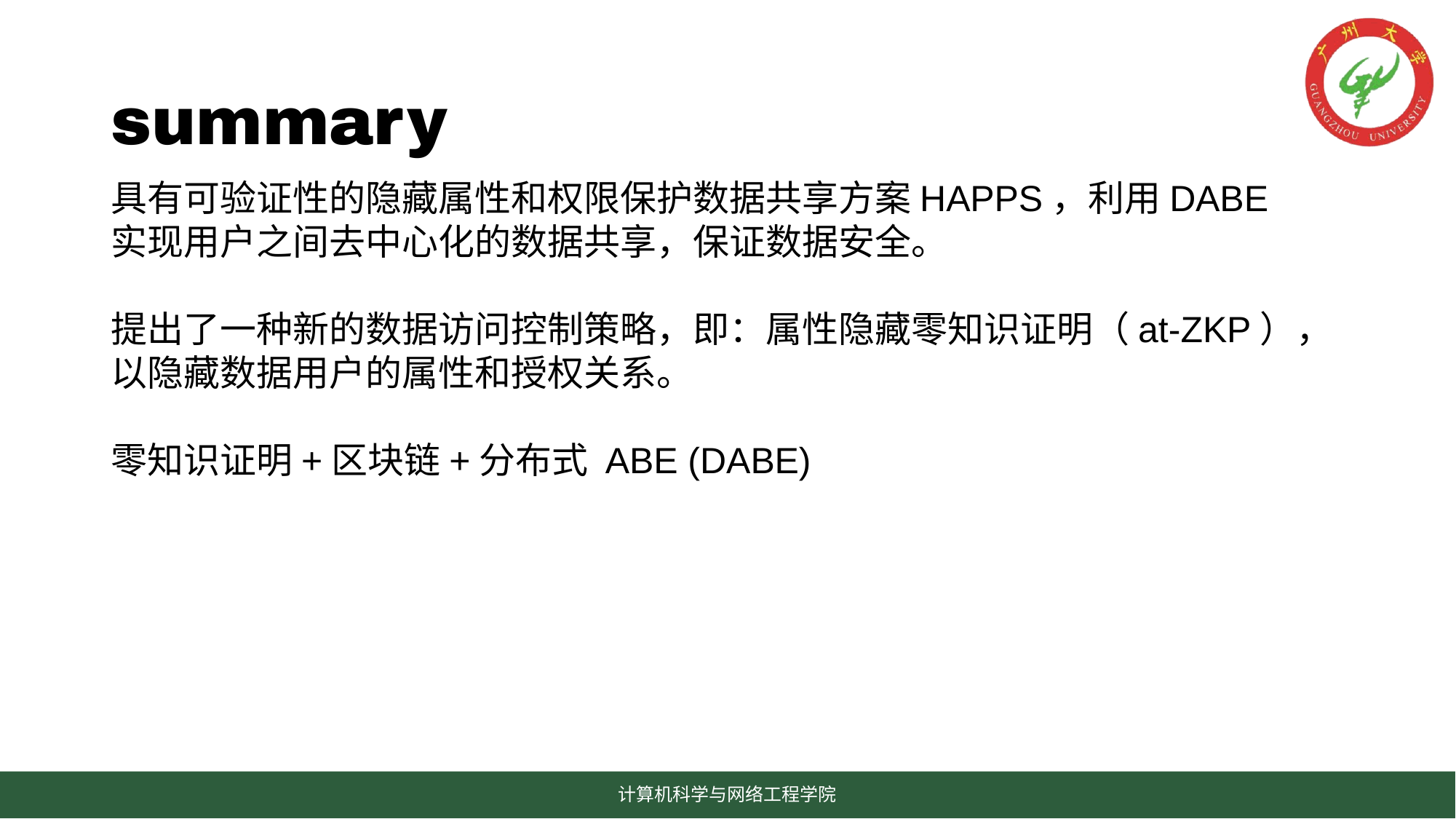

# summary
具有可验证性的隐藏属性和权限保护数据共享方案HAPPS，利用DABE实现用户之间去中心化的数据共享，保证数据安全。

提出了一种新的数据访问控制策略，即：属性隐藏零知识证明（at-ZKP），以隐藏数据用户的属性和授权关系。

零知识证明+区块链+分布式 ABE (DABE)

计算机科学与网络工程学院